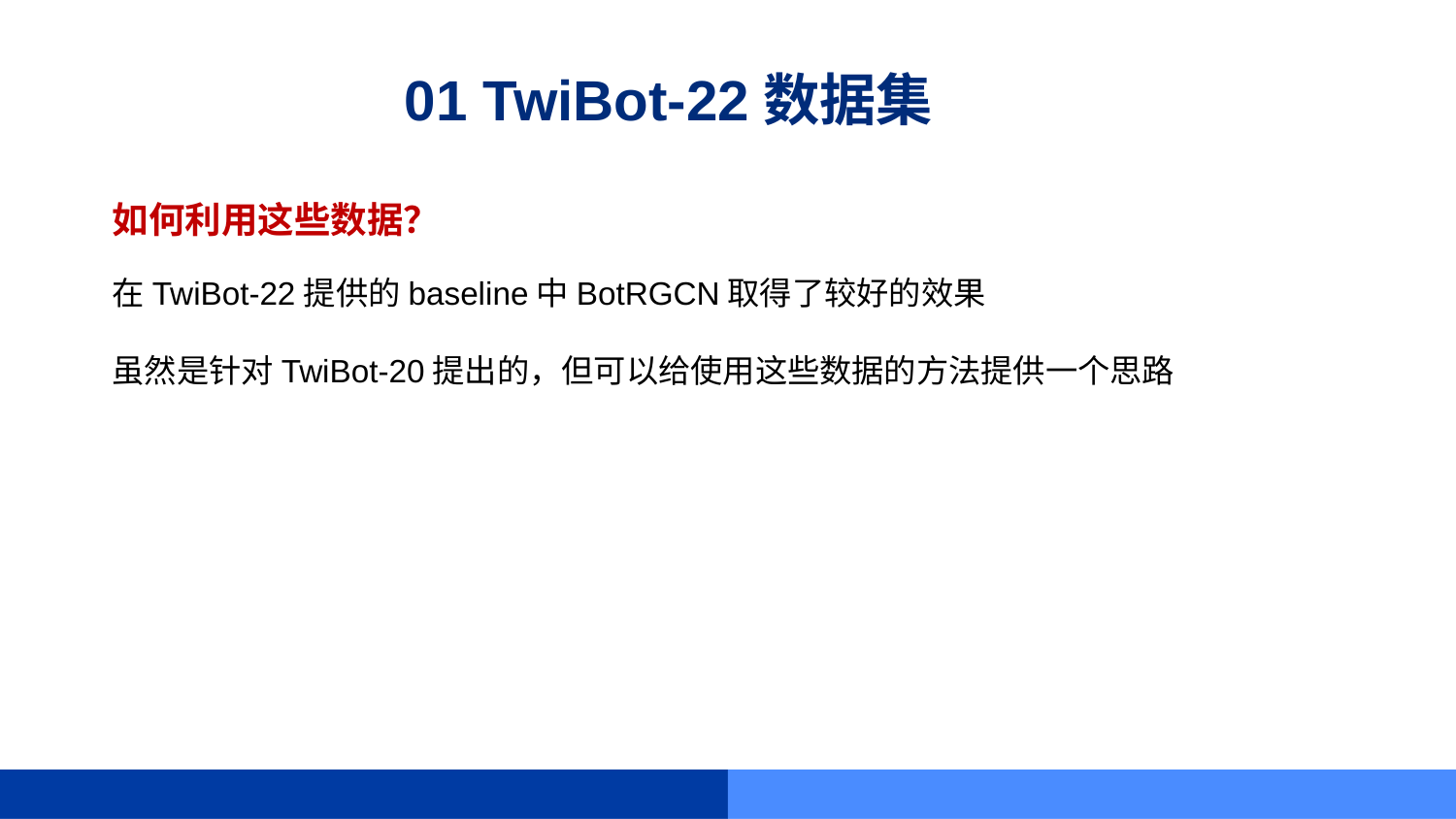

# 01 TwiBot-22数据集
如何利用这些数据？

在TwiBot-22提供的baseline中BotRGCN取得了较好的效果

虽然是针对TwiBot-20提出的，但可以给使用这些数据的方法提供一个思路